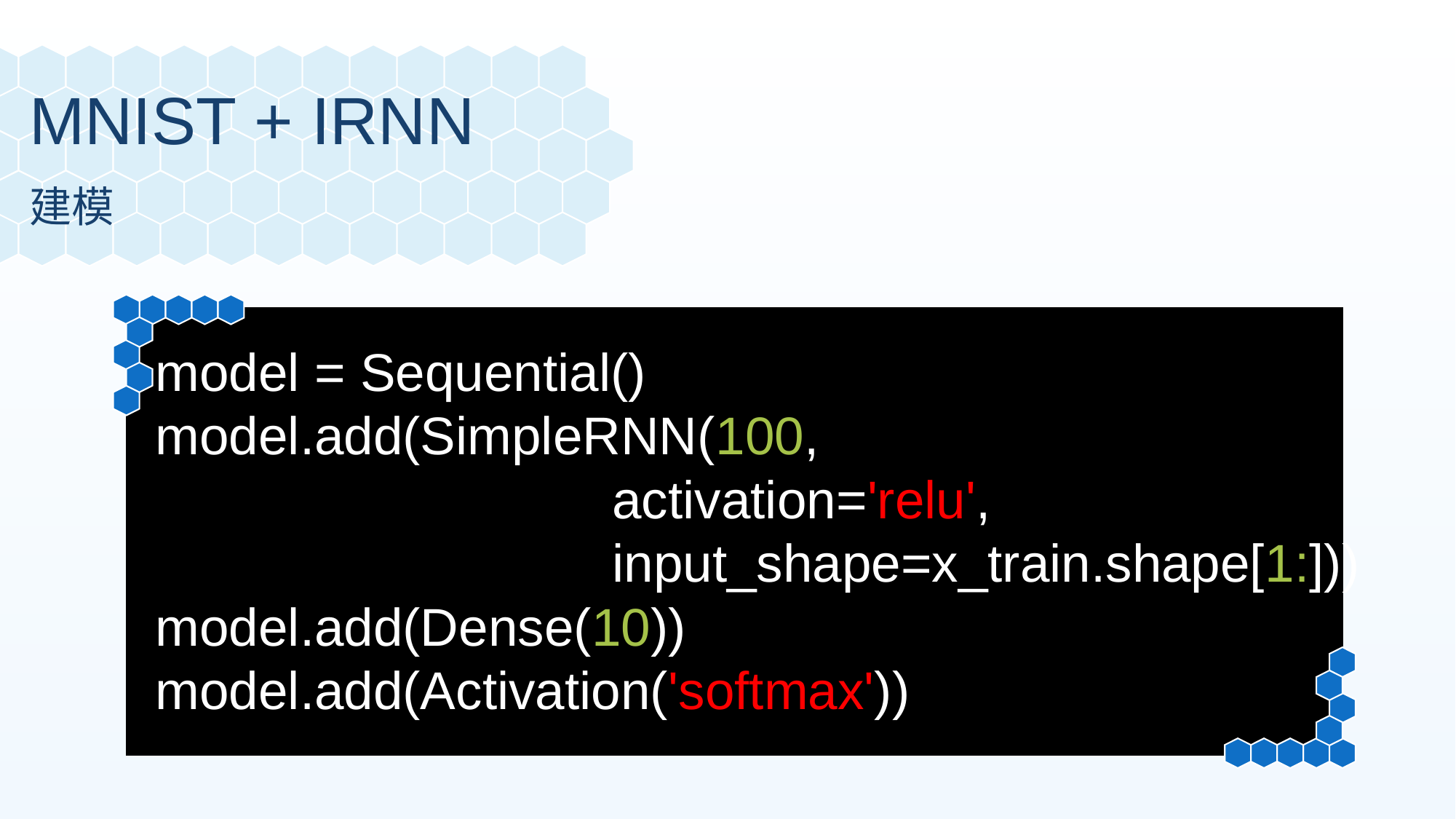

MNIST + IRNN
建模

model = Sequential()
model.add(SimpleRNN(100,
                               activation='relu',
                               input_shape=x_train.shape[1:]))
model.add(Dense(10))
model.add(Activation('softmax'))